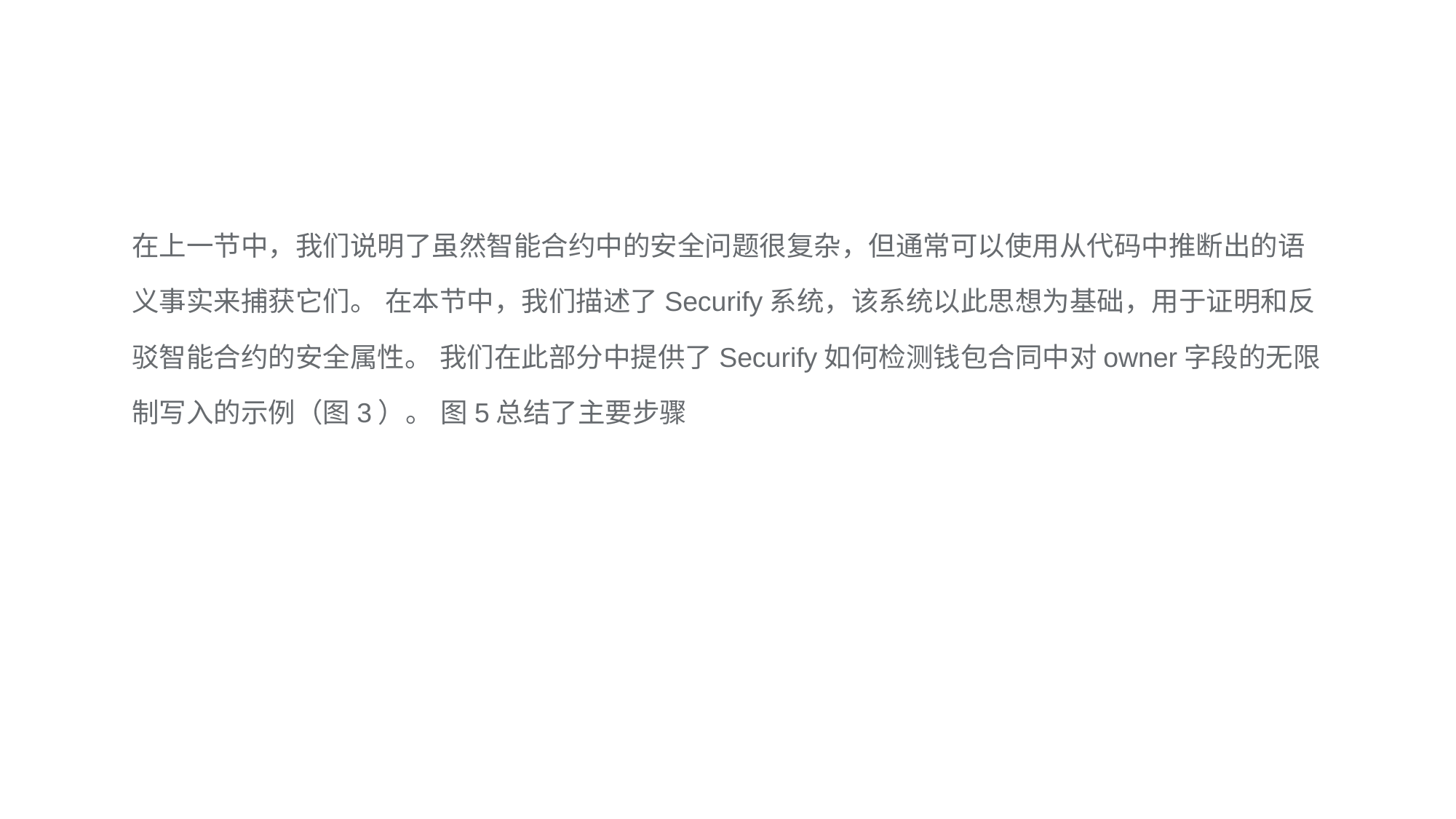

在上一节中，我们说明了虽然智能合约中的安全问题很复杂，但通常可以使用从代码中推断出的语义事实来捕获它们。 在本节中，我们描述了Securify系统，该系统以此思想为基础，用于证明和反驳智能合约的安全属性。 我们在此部分中提供了Securify如何检测钱包合同中对owner字段的无限制写入的示例（图3）。 图5总结了主要步骤